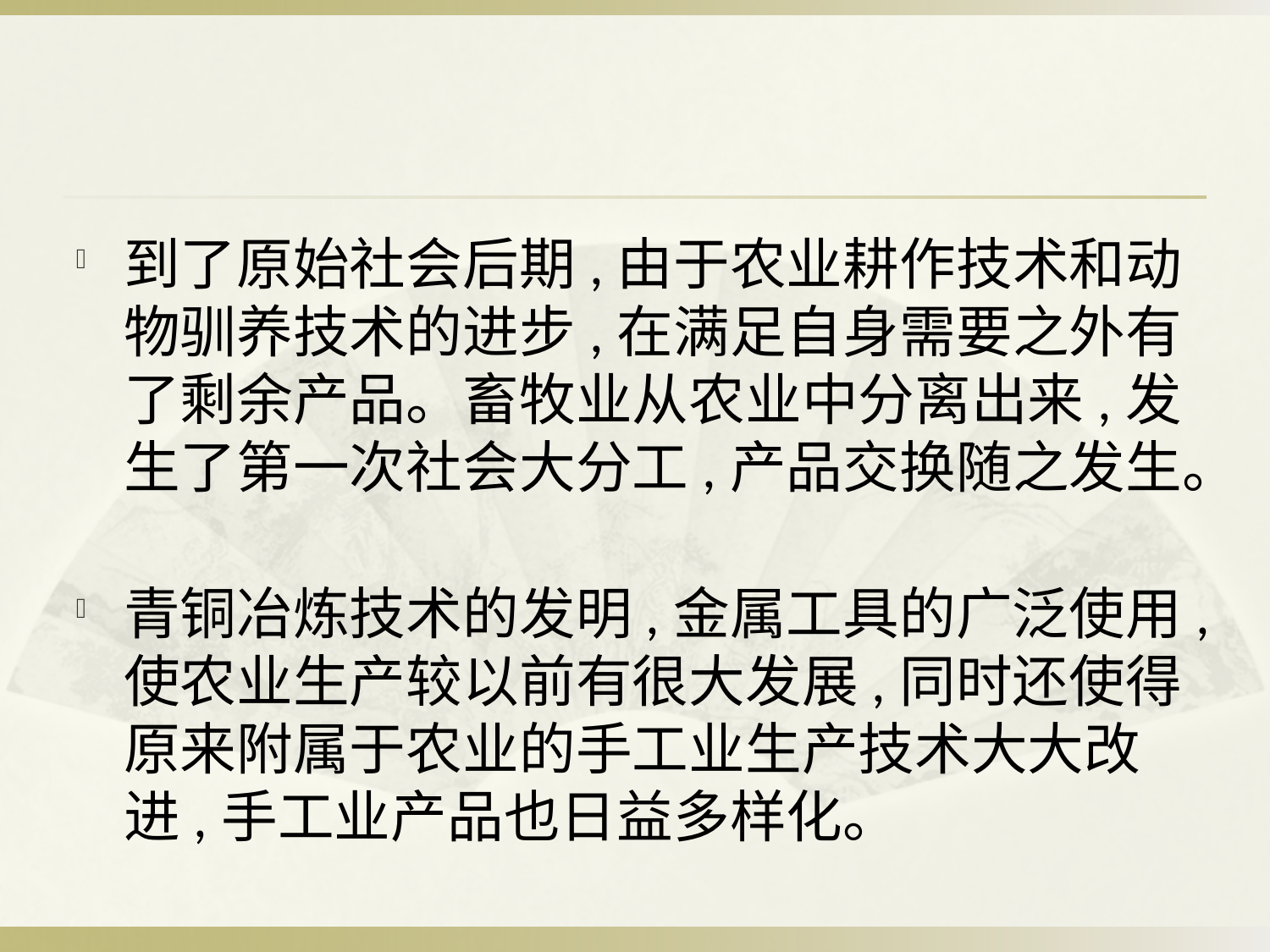

#
到了原始社会后期,由于农业耕作技术和动物驯养技术的进步,在满足自身需要之外有了剩余产品。畜牧业从农业中分离出来,发生了第一次社会大分工,产品交换随之发生。
青铜冶炼技术的发明,金属工具的广泛使用,使农业生产较以前有很大发展,同时还使得原来附属于农业的手工业生产技术大大改进,手工业产品也日益多样化。